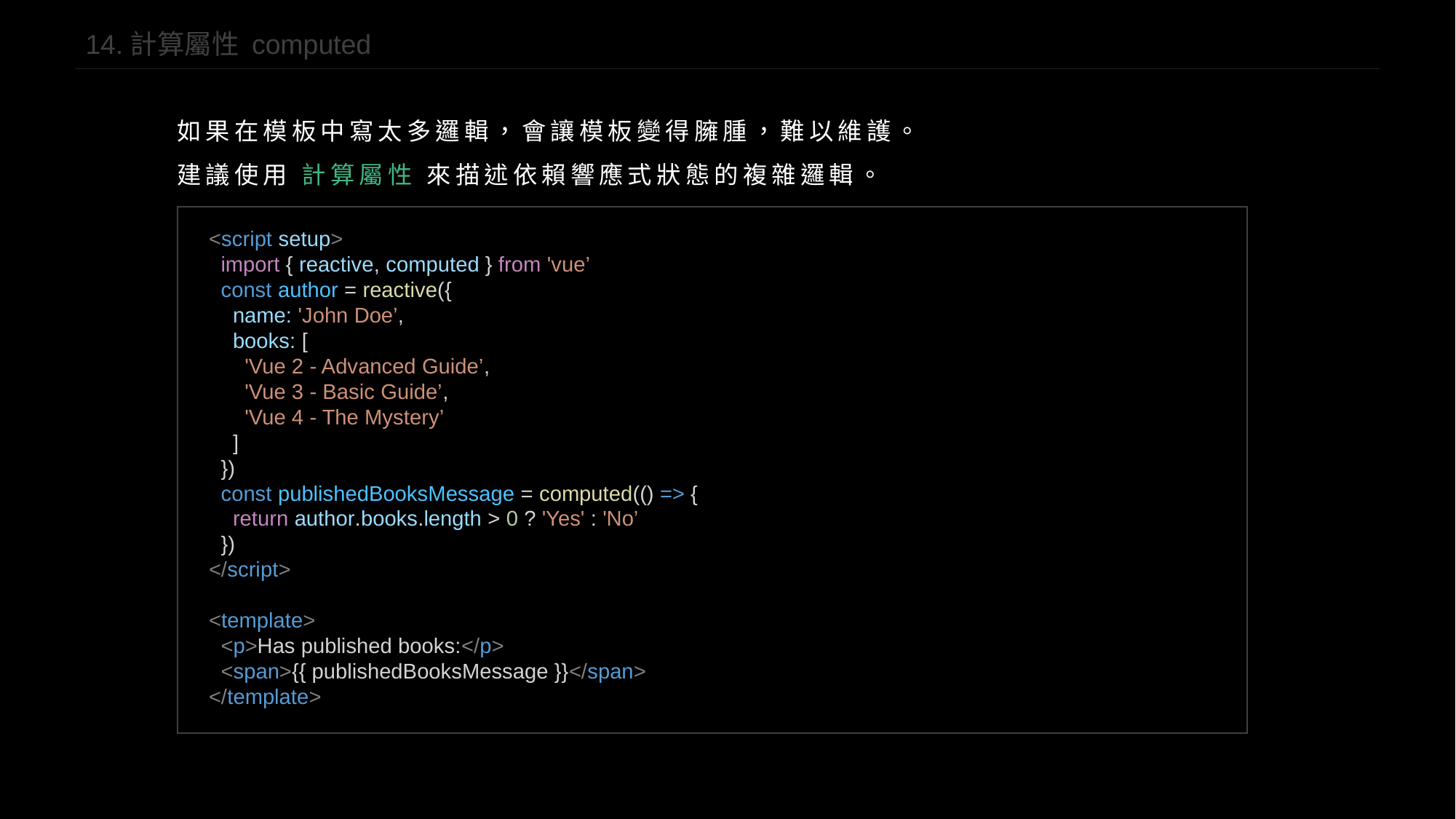

14.計算屬性 computed
如果在模板中寫太多邏輯，會讓模板變得臃腫，難以維護。
建議使用 計算屬性 來描述依賴響應式狀態的複雜邏輯。

<script setup>
  import { reactive, computed } from 'vue’
  const author = reactive({
    name: 'John Doe’,
    books: [
      'Vue 2 - Advanced Guide’,
      'Vue 3 - Basic Guide’,
      'Vue 4 - The Mystery’
    ]
  })
  const publishedBooksMessage = computed(() => {
    return author.books.length > 0 ? 'Yes' : 'No’
  })
</script>
<template>
  <p>Has published books:</p>
  <span>{{ publishedBooksMessage }}</span>
</template>